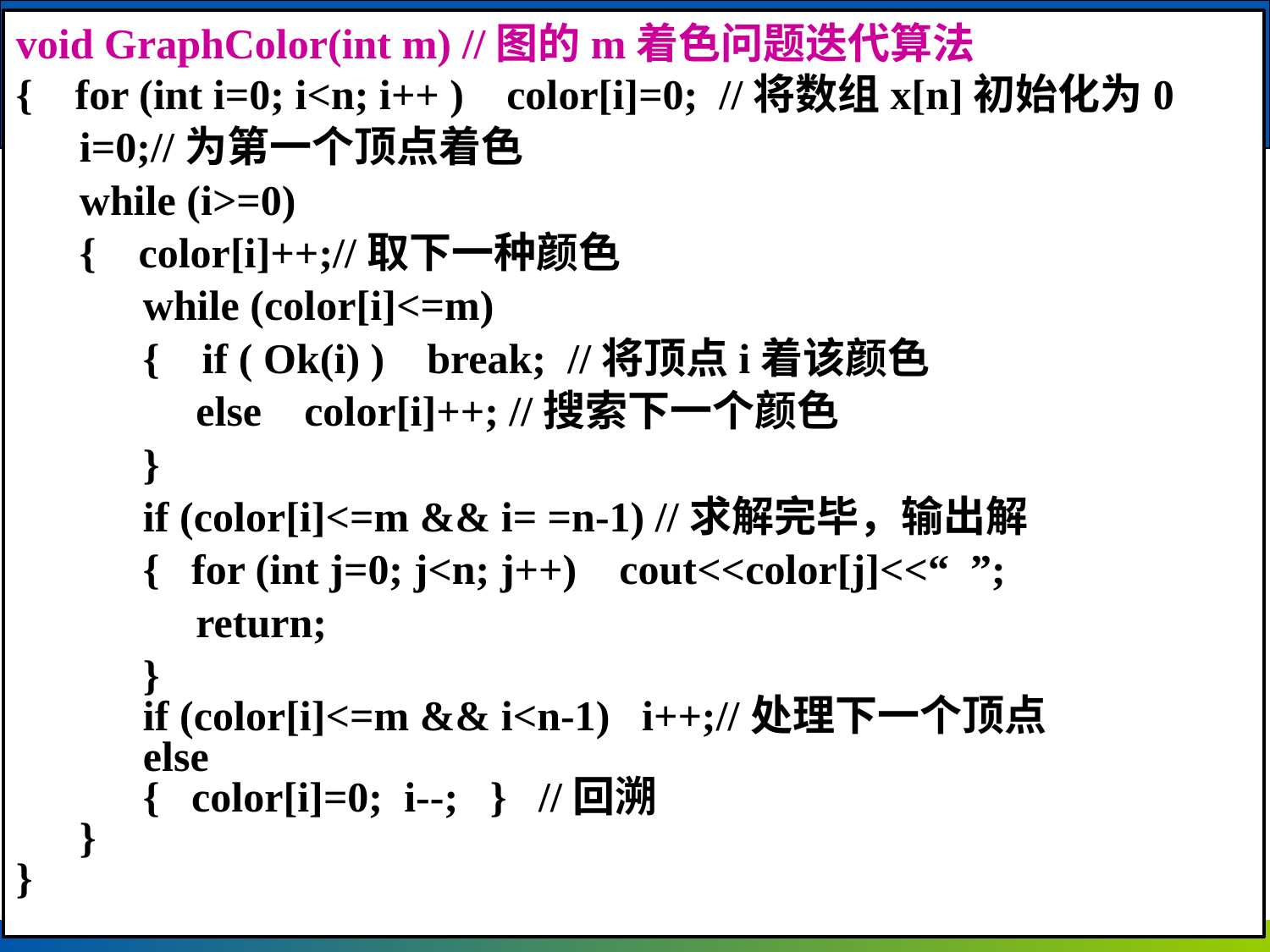

void GraphColor(int m) //图的m着色问题迭代算法
{    for (int i=0; i<n; i++ )    color[i]=0;  //将数组x[n]初始化为0
      i=0;//为第一个顶点着色
      while (i>=0)
      {    color[i]++;//取下一种颜色
            while (color[i]<=m)
            {    if ( Ok(i) )    break;  //将顶点i着该颜色
                 else    color[i]++; //搜索下一个颜色
            }
            if (color[i]<=m && i= =n-1) //求解完毕，输出解
            {   for (int j=0; j<n; j++)    cout<<color[j]<<“  ”;
                 return;
            }
            if (color[i]<=m && i<n-1)   i++;//处理下一个顶点
            else
            {   color[i]=0;  i--;   }   //回溯
      }
}